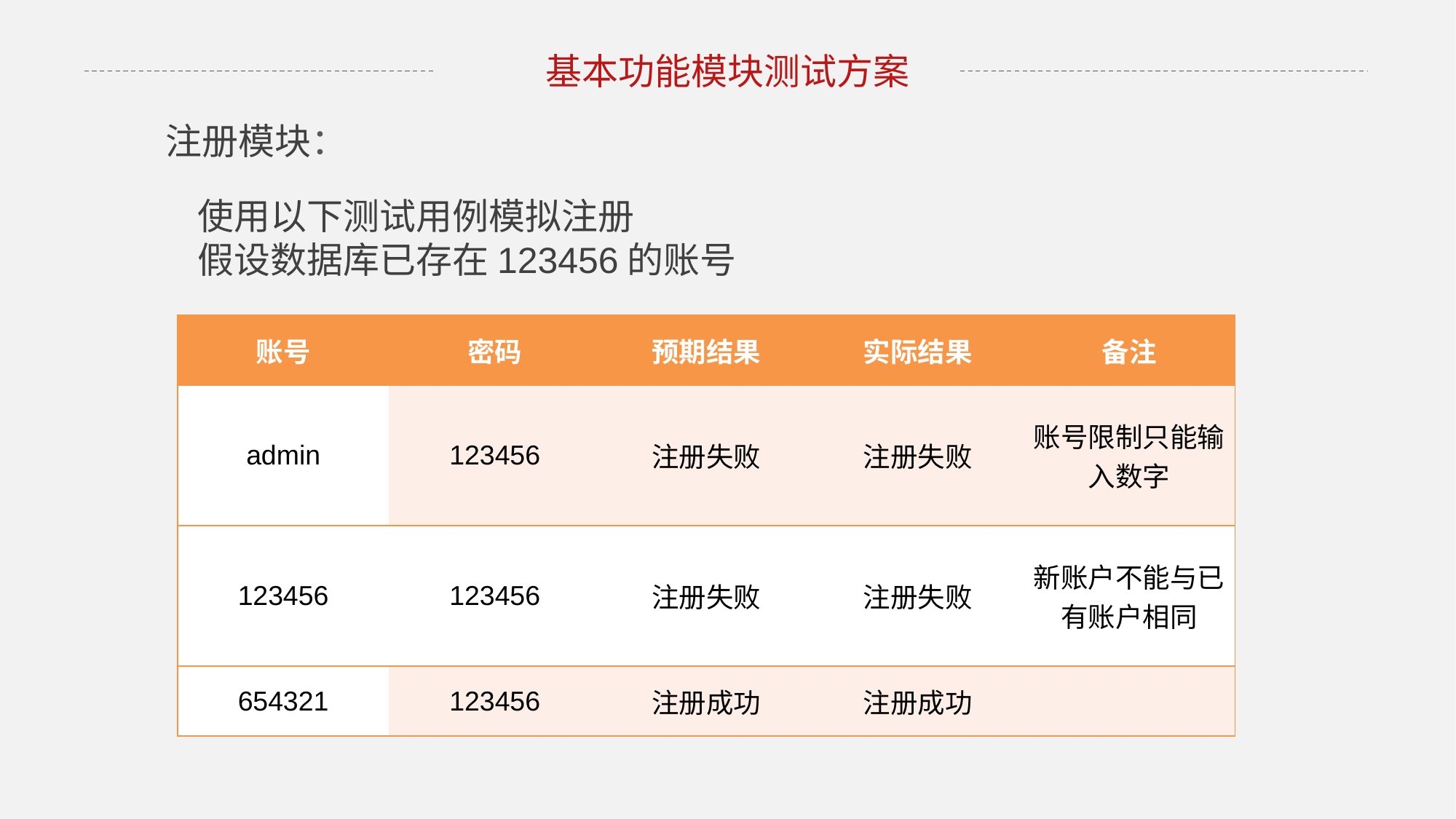

基本功能模块测试方案
注册模块：
使用以下测试用例模拟注册
假设数据库已存在123456的账号
| 账号 | 密码 | 预期结果 | 实际结果 | 备注 |
| --- | --- | --- | --- | --- |
| admin | 123456 | 注册失败 | 注册失败 | 账号限制只能输入数字 |
| 123456 | 123456 | 注册失败 | 注册失败 | 新账户不能与已有账户相同 |
| 654321 | 123456 | 注册成功 | 注册成功 |  |